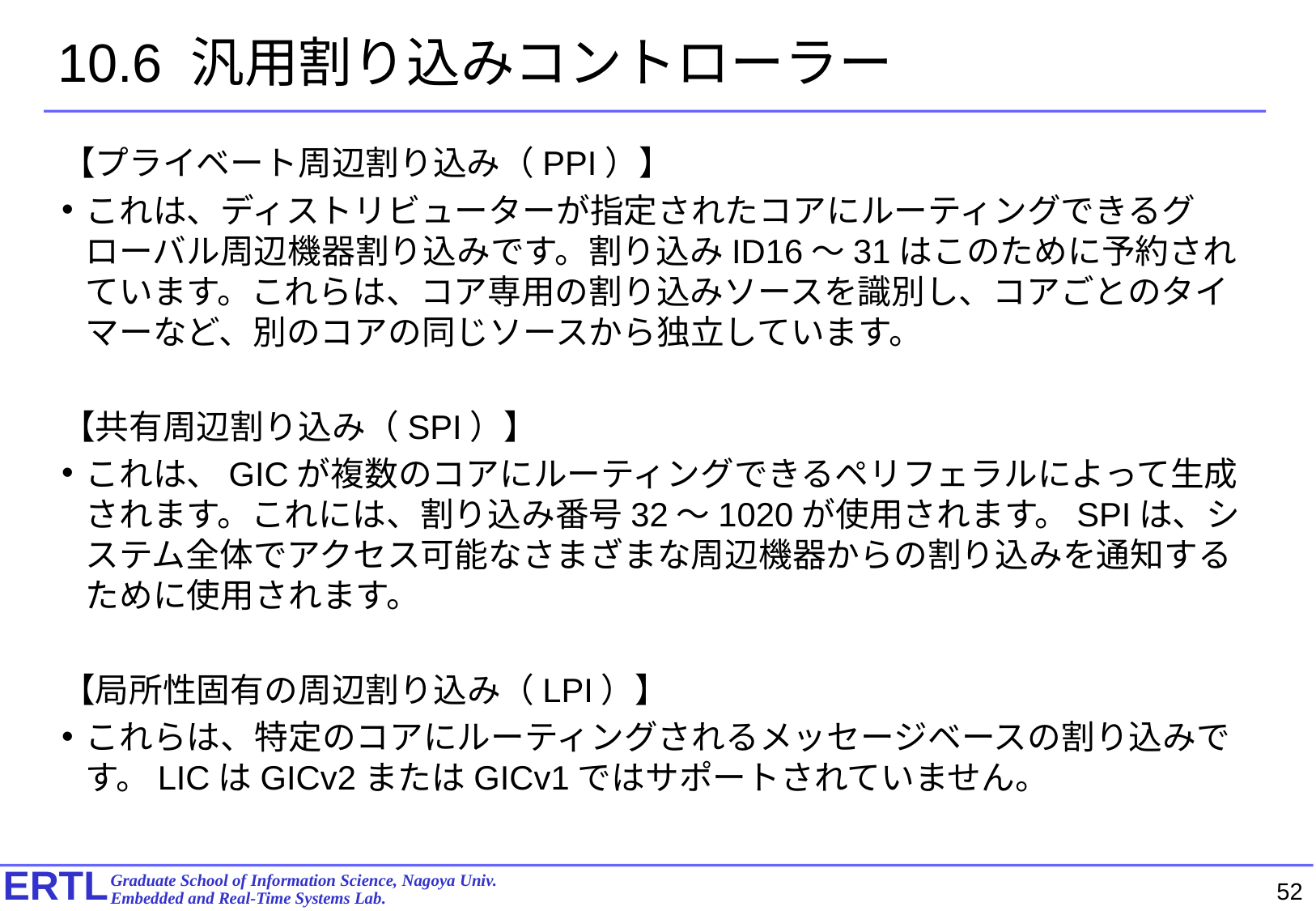

# 10.6 汎用割り込みコントローラー
【プライベート周辺割り込み（PPI）】
これは、ディストリビューターが指定されたコアにルーティングできるグローバル周辺機器割り込みです。割り込みID16～31はこのために予約されています。これらは、コア専用の割り込みソースを識別し、コアごとのタイマーなど、別のコアの同じソースから独立しています。

【共有周辺割り込み（SPI）】
これは、GICが複数のコアにルーティングできるペリフェラルによって生成されます。これには、割り込み番号32～1020が使用されます。SPIは、システム全体でアクセス可能なさまざまな周辺機器からの割り込みを通知するために使用されます。

【局所性固有の周辺割り込み（LPI）】
これらは、特定のコアにルーティングされるメッセージベースの割り込みです。LICはGICv2またはGICv1ではサポートされていません。
52